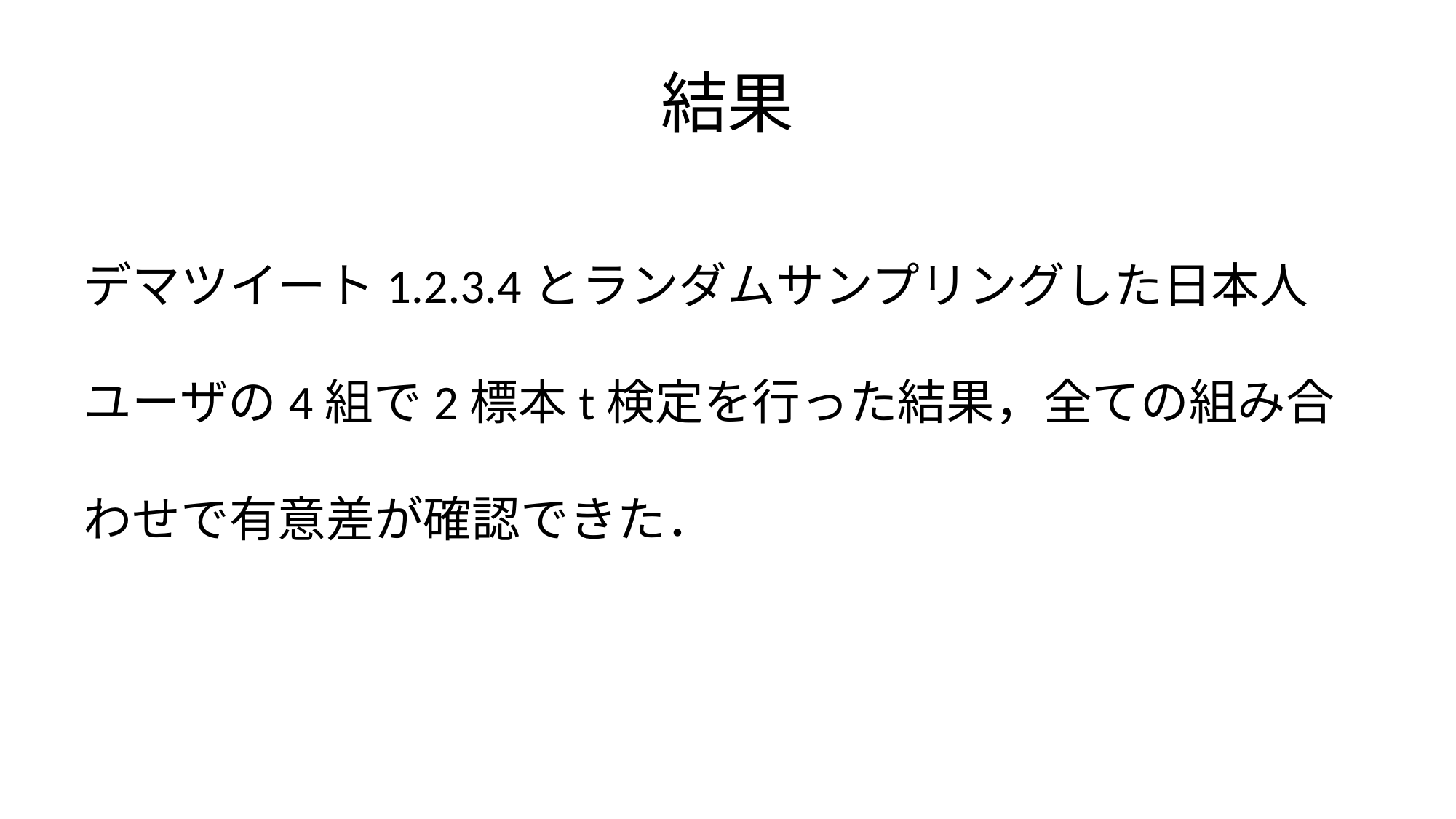

# 結果
デマツイート1.2.3.4とランダムサンプリングした日本人ユーザの4組で2標本t検定を行った結果，全ての組み合わせで有意差が確認できた．